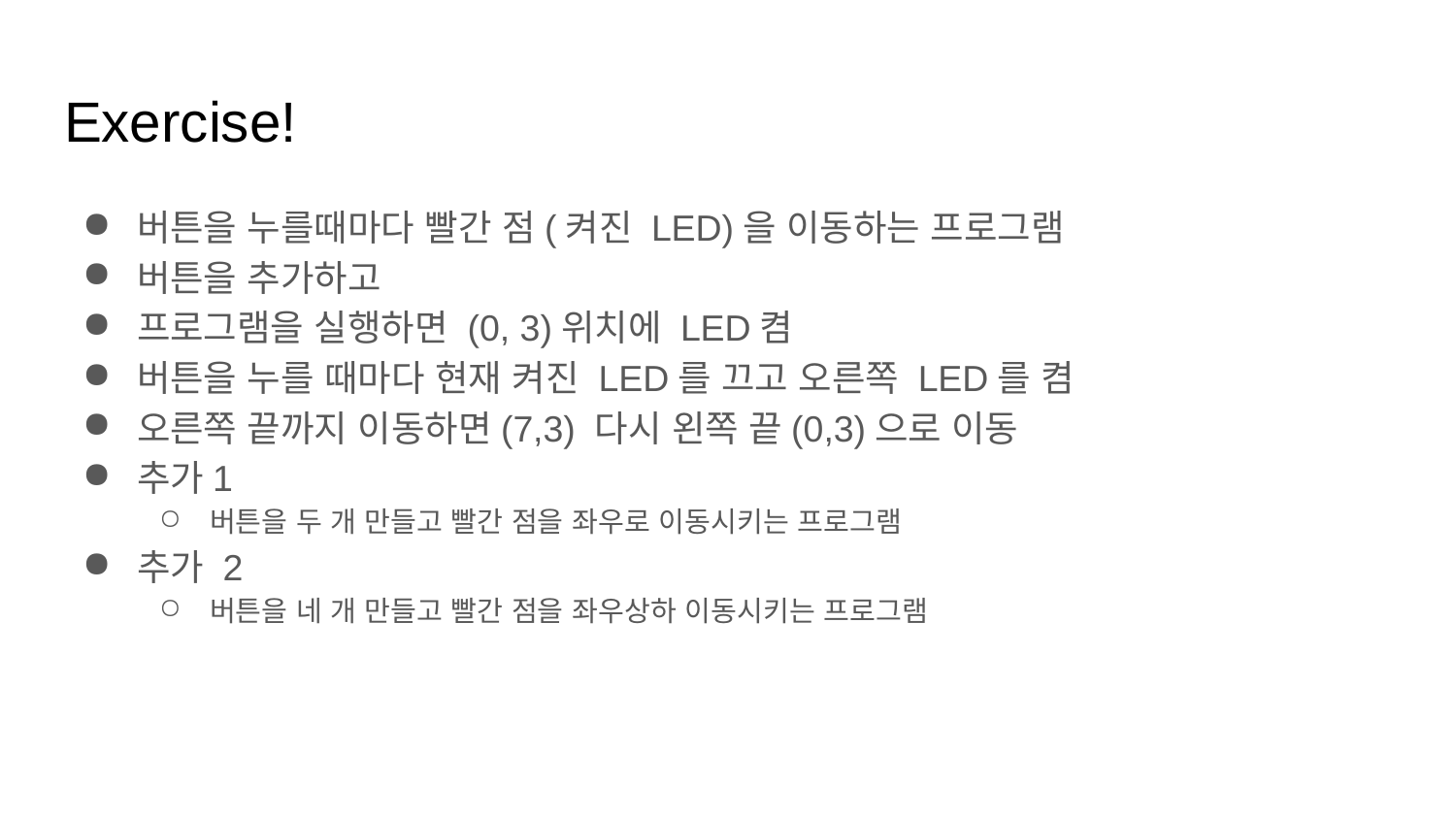

# Exercise!
버튼을 누를때마다 빨간 점(켜진 LED)을 이동하는 프로그램
버튼을 추가하고
프로그램을 실행하면 (0, 3)위치에 LED켬
버튼을 누를 때마다 현재 켜진 LED를 끄고 오른쪽 LED를 켬
오른쪽 끝까지 이동하면(7,3) 다시 왼쪽 끝(0,3)으로 이동
추가1
버튼을 두 개 만들고 빨간 점을 좌우로 이동시키는 프로그램
추가 2
버튼을 네 개 만들고 빨간 점을 좌우상하 이동시키는 프로그램